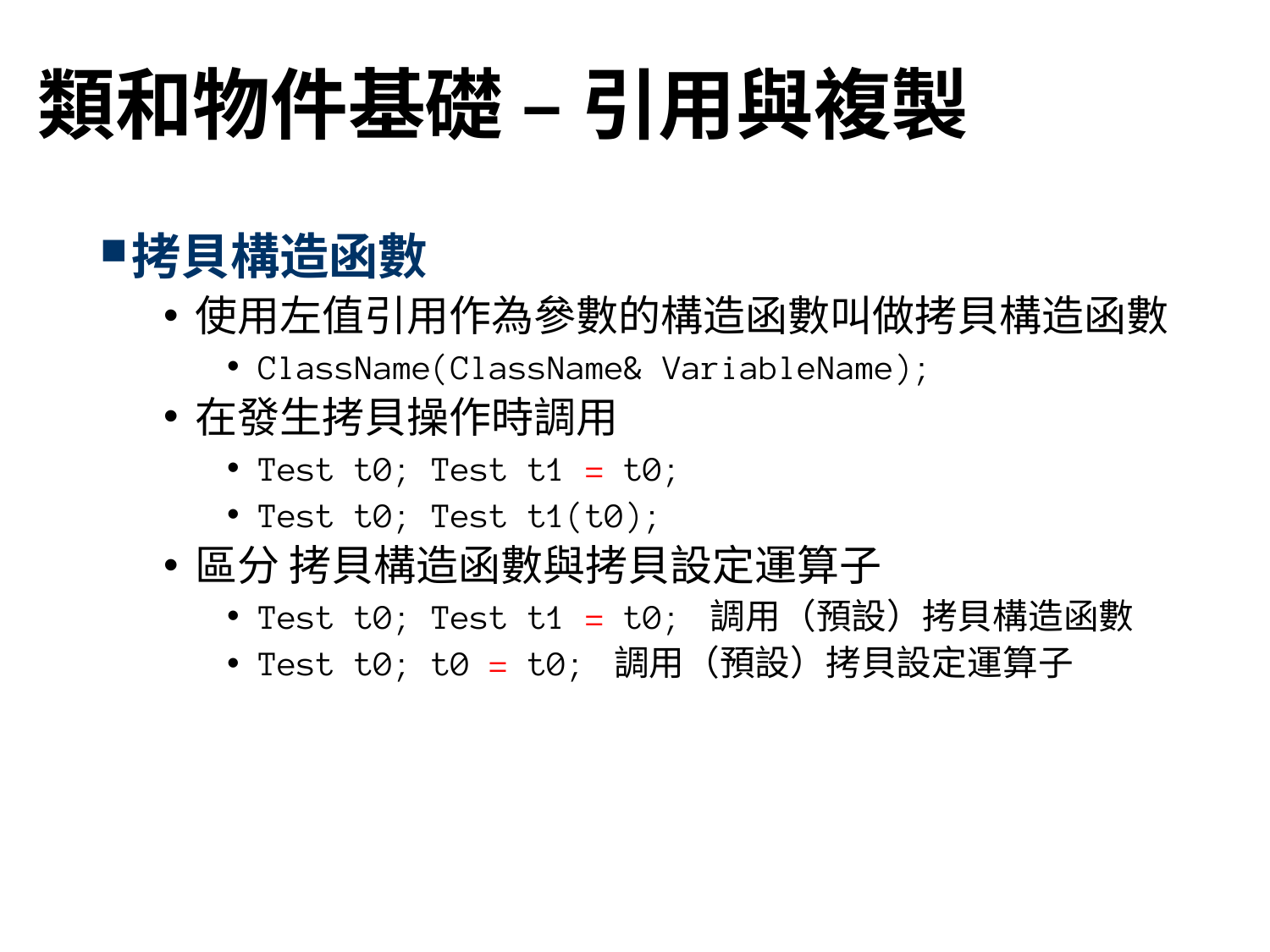

# 類和物件基礎 – 引用與複製
拷貝構造函數
使用左值引用作為參數的構造函數叫做拷貝構造函數
ClassName(ClassName& VariableName);
在發生拷貝操作時調用
Test t0; Test t1 = t0;
Test t0; Test t1(t0);
區分 拷貝構造函數與拷貝設定運算子
Test t0; Test t1 = t0; 調用（預設）拷貝構造函數
Test t0; t0 = t0; 調用（預設）拷貝設定運算子